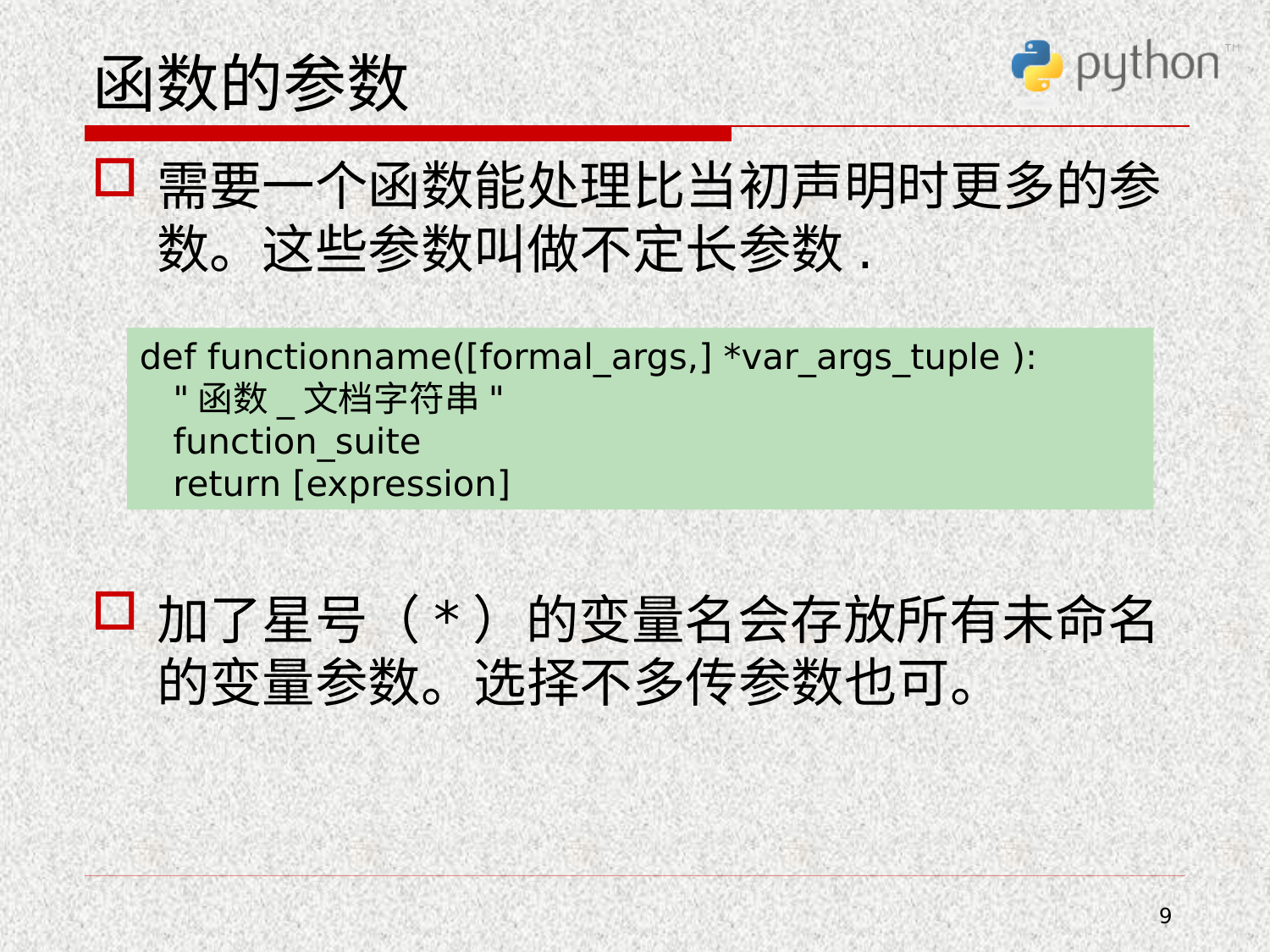

# 函数的参数
需要一个函数能处理比当初声明时更多的参数。这些参数叫做不定长参数.

加了星号（*）的变量名会存放所有未命名的变量参数。选择不多传参数也可。
def functionname([formal_args,] *var_args_tuple ):
   "函数_文档字符串"
   function_suite
   return [expression]
9